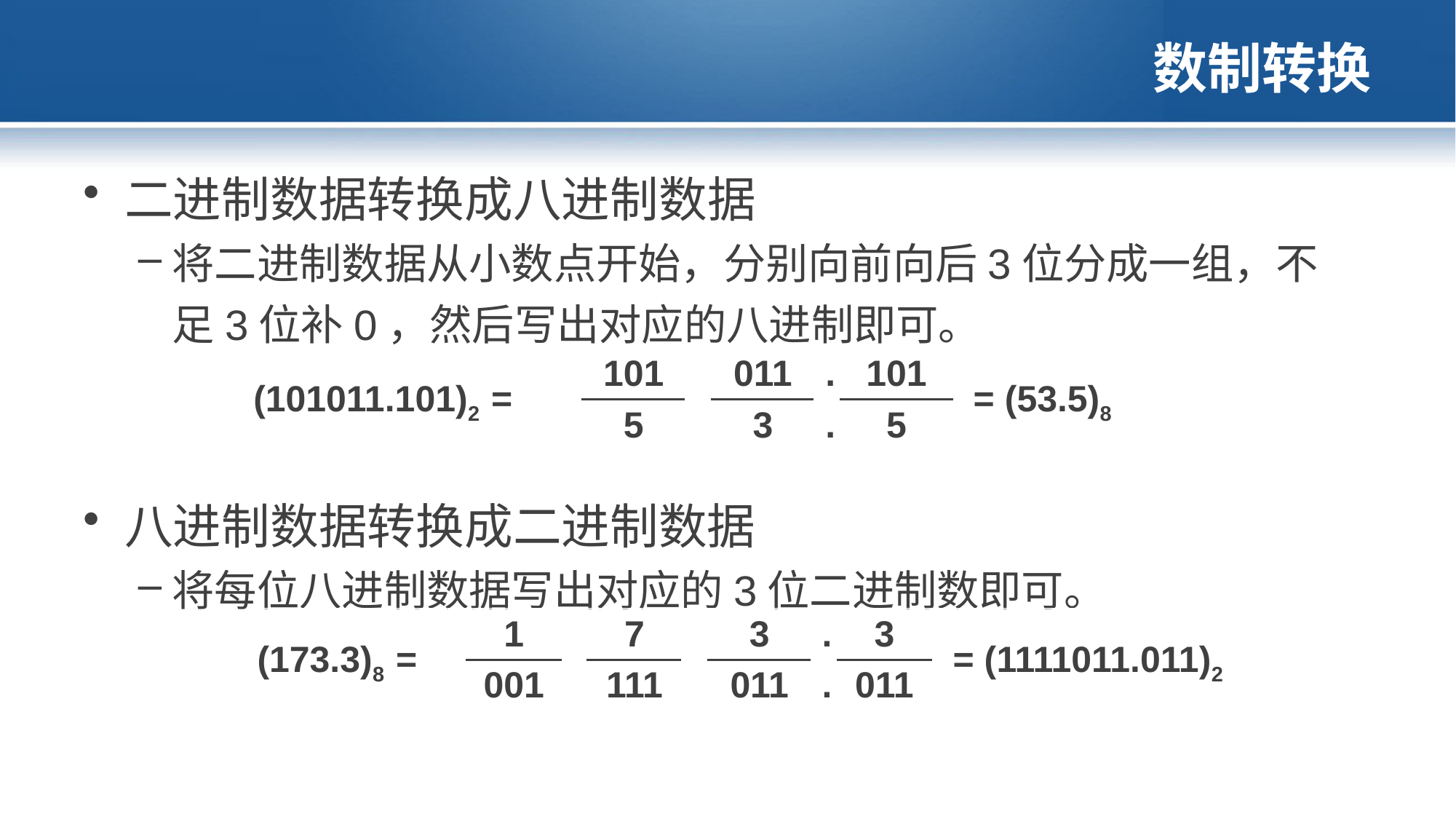

# 数制转换
二进制数据转换成八进制数据
将二进制数据从小数点开始，分别向前向后3位分成一组，不足3位补0，然后写出对应的八进制即可。
|  | 101 |  | 011 | . | 101 | = (53.5)8 |
| --- | --- | --- | --- | --- | --- | --- |
|  | 5 |  | 3 | . | 5 |  |
| (101011.101)2 = |
| --- |
八进制数据转换成二进制数据
将每位八进制数据写出对应的3位二进制数即可。
|  | 1 |  | 7 |  | 3 | . | 3 | = (1111011.011)2 |
| --- | --- | --- | --- | --- | --- | --- | --- | --- |
|  | 001 |  | 111 |  | 011 | . | 011 |  |
| (173.3)8 = |
| --- |